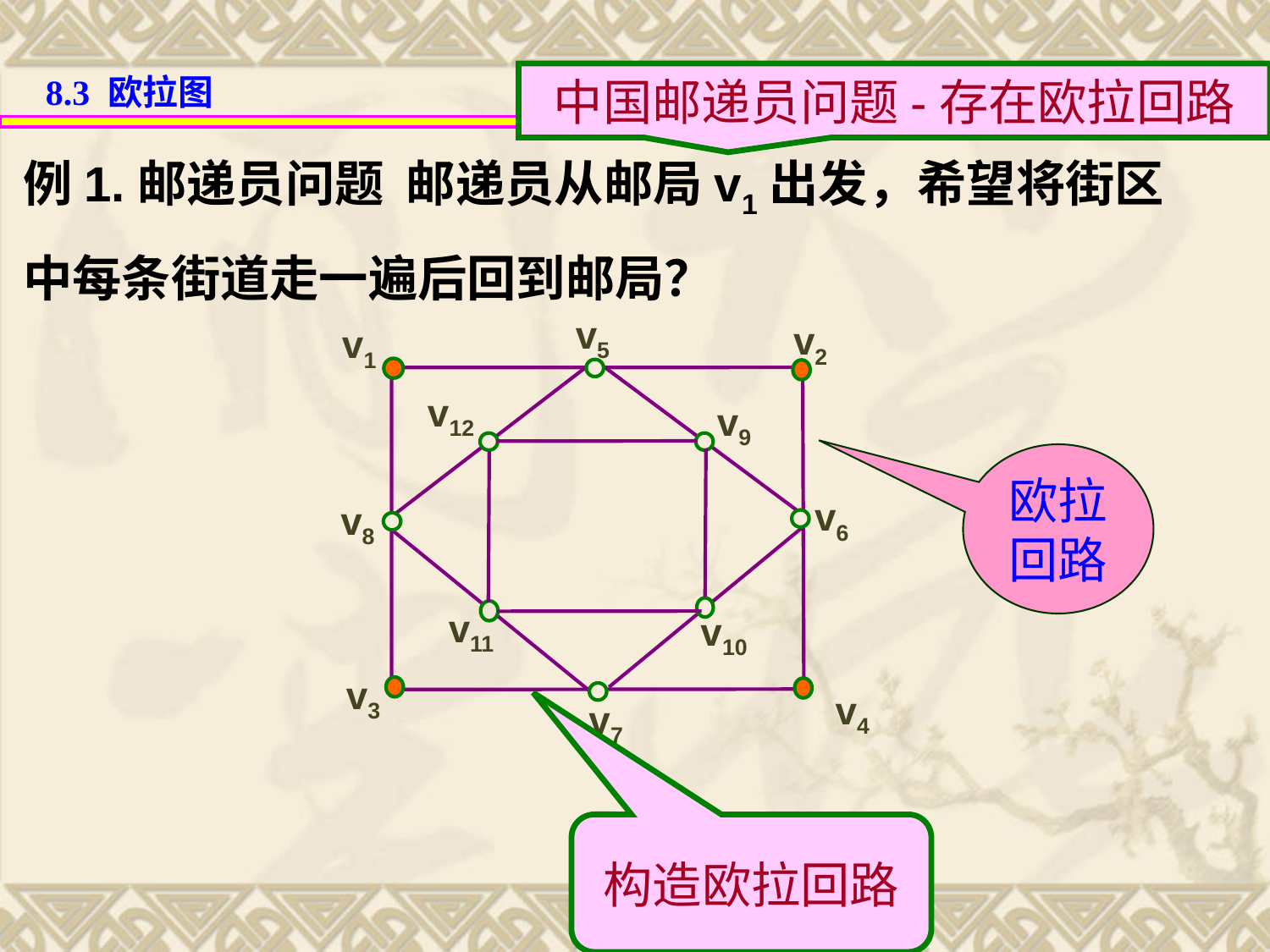

8.3 欧拉图
中国邮递员问题-存在欧拉回路

例1.邮递员问题  邮递员从邮局v1出发，希望将街区中每条街道走一遍后回到邮局？
v5
v2
v1

v12
v9

欧拉回路

v6
v8

v11

v10

v3

v4

v7
构造欧拉回路